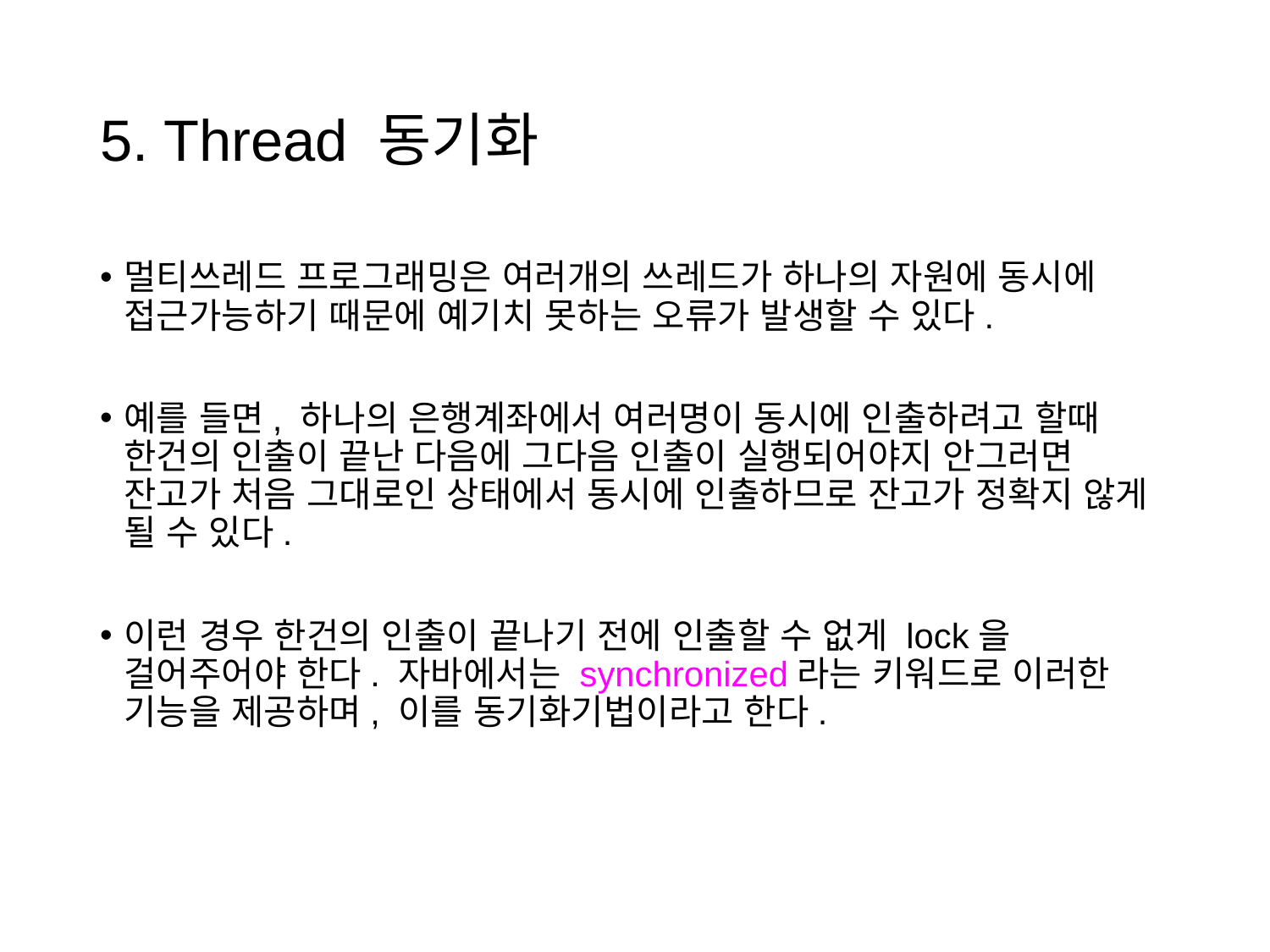

# 5. Thread 동기화
멀티쓰레드 프로그래밍은 여러개의 쓰레드가 하나의 자원에 동시에 접근가능하기 때문에 예기치 못하는 오류가 발생할 수 있다.

예를 들면, 하나의 은행계좌에서 여러명이 동시에 인출하려고 할때 한건의 인출이 끝난 다음에 그다음 인출이 실행되어야지 안그러면 잔고가 처음 그대로인 상태에서 동시에 인출하므로 잔고가 정확지 않게 될 수 있다.

이런 경우 한건의 인출이 끝나기 전에 인출할 수 없게 lock을 걸어주어야 한다. 자바에서는 synchronized라는 키워드로 이러한 기능을 제공하며, 이를 동기화기법이라고 한다.